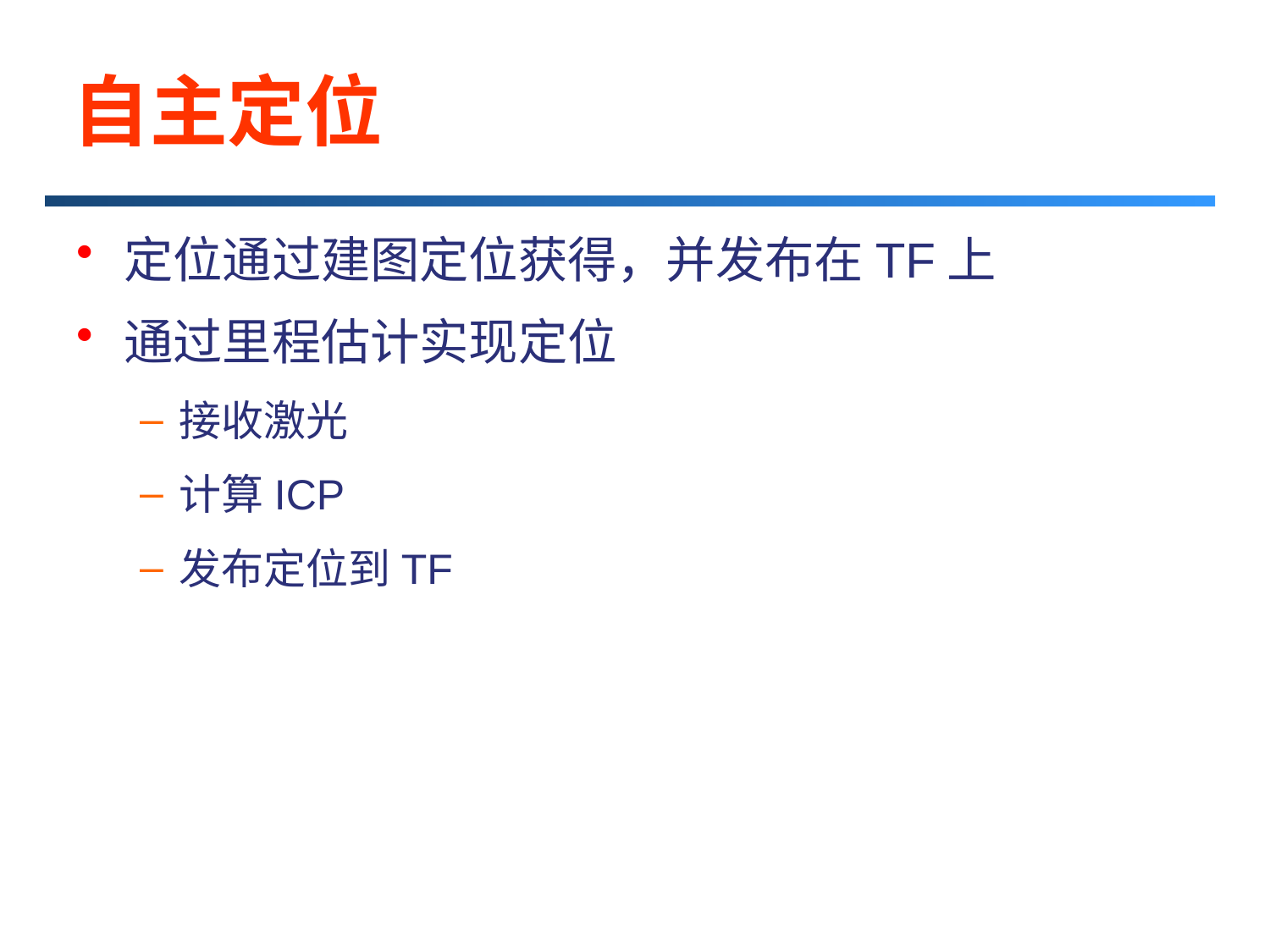

# 自主定位
定位通过建图定位获得，并发布在TF上
通过里程估计实现定位
接收激光
计算ICP
发布定位到TF